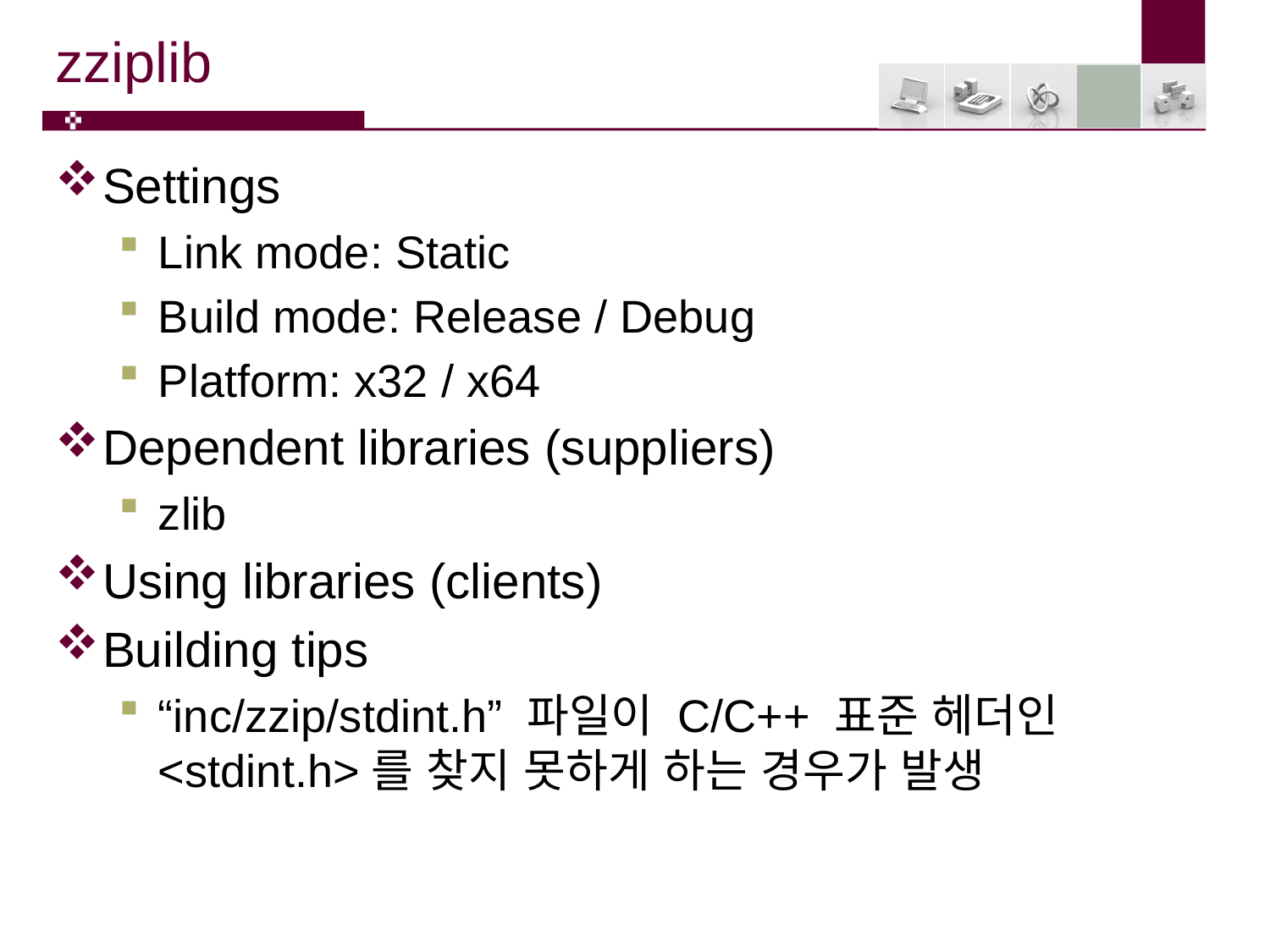

# zziplib
Settings
Link mode: Static
Build mode: Release / Debug
Platform: x32 / x64
Dependent libraries (suppliers)
zlib
Using libraries (clients)
Building tips
“inc/zzip/stdint.h” 파일이 C/C++ 표준 헤더인 <stdint.h>를 찾지 못하게 하는 경우가 발생